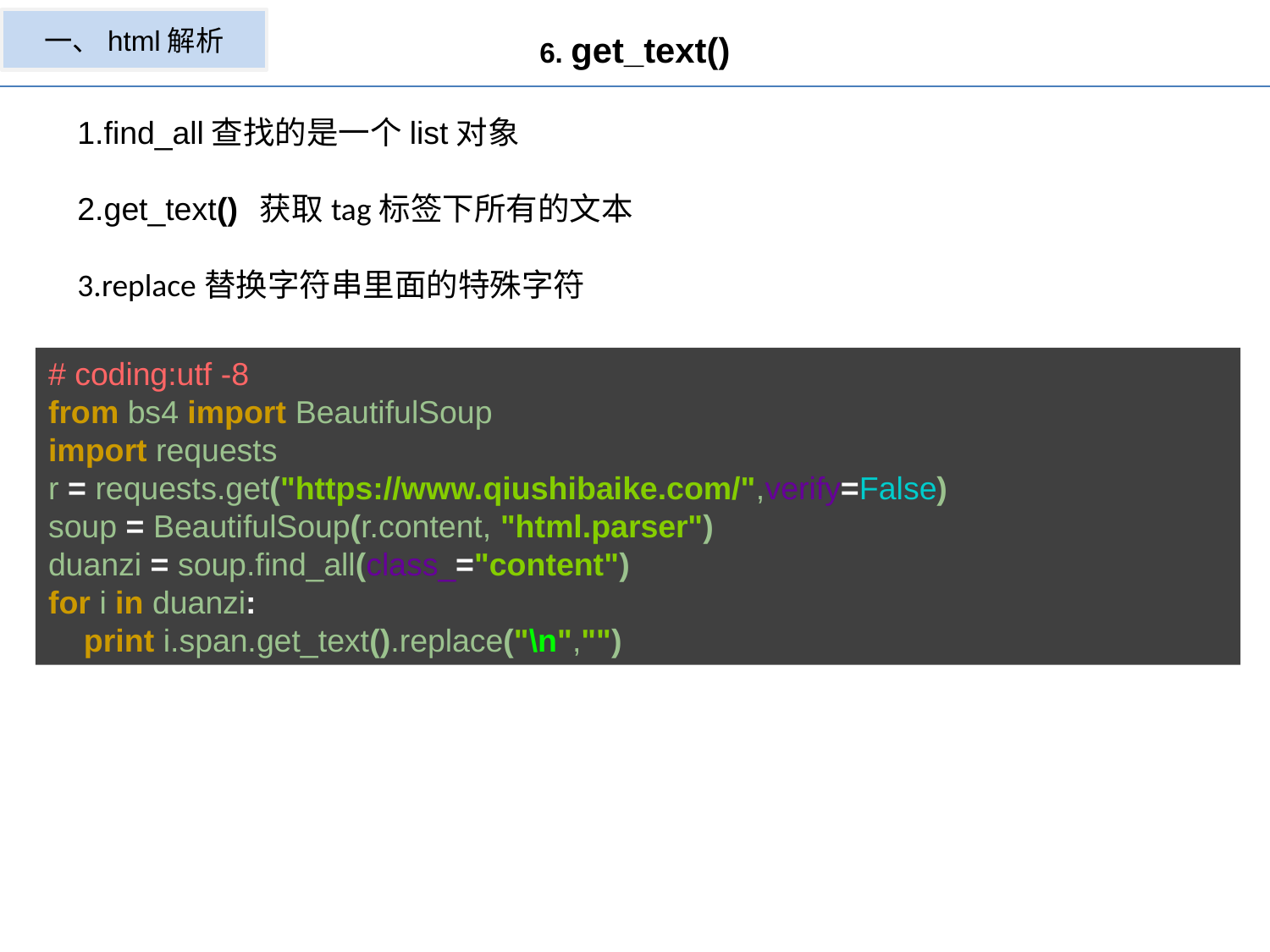

一、html解析
6. get_text()
1.find_all查找的是一个list对象

2.get_text()  获取tag标签下所有的文本

3.replace替换字符串里面的特殊字符
# coding:utf -8 from bs4 import BeautifulSoup import requests r = requests.get("https://www.qiushibaike.com/",verify=False) soup = BeautifulSoup(r.content, "html.parser") duanzi = soup.find_all(class_="content") for i in duanzi: print i.span.get_text().replace("\n","")